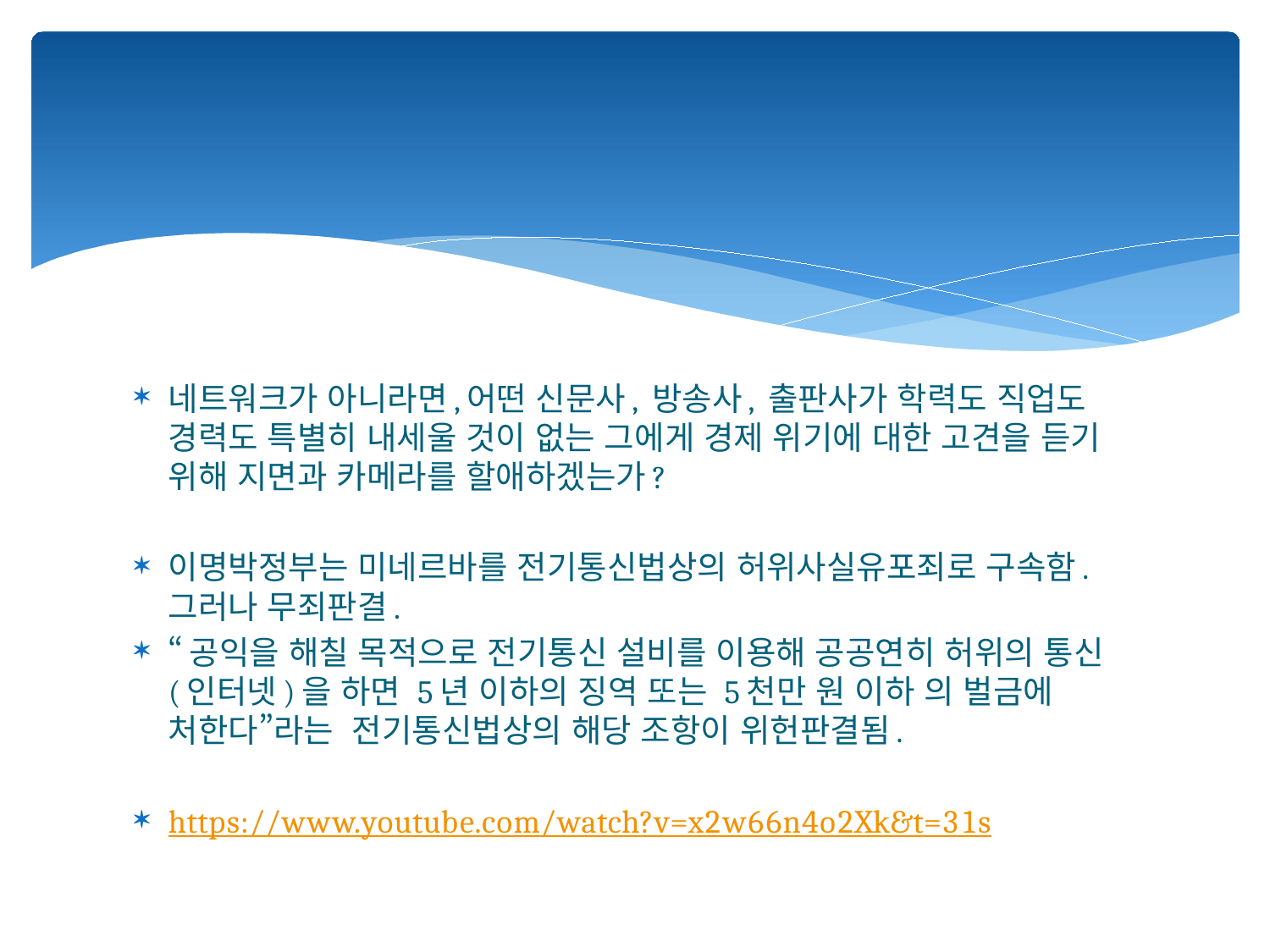

#
네트워크가 아니라면,어떤 신문사, 방송사, 출판사가 학력도 직업도 경력도 특별히 내세울 것이 없는 그에게 경제 위기에 대한 고견을 듣기 위해 지면과 카메라를 할애하겠는가?

이명박정부는 미네르바를 전기통신법상의 허위사실유포죄로 구속함. 그러나 무죄판결.
“공익을 해칠 목적으로 전기통신 설비를 이용해 공공연히 허위의 통신(인터넷)을 하면 5년 이하의 징역 또는 5천만 원 이하 의 벌금에 처한다”라는  전기통신법상의 해당 조항이 위헌판결됨.

https://www.youtube.com/watch?v=x2w66n4o2Xk&t=31s